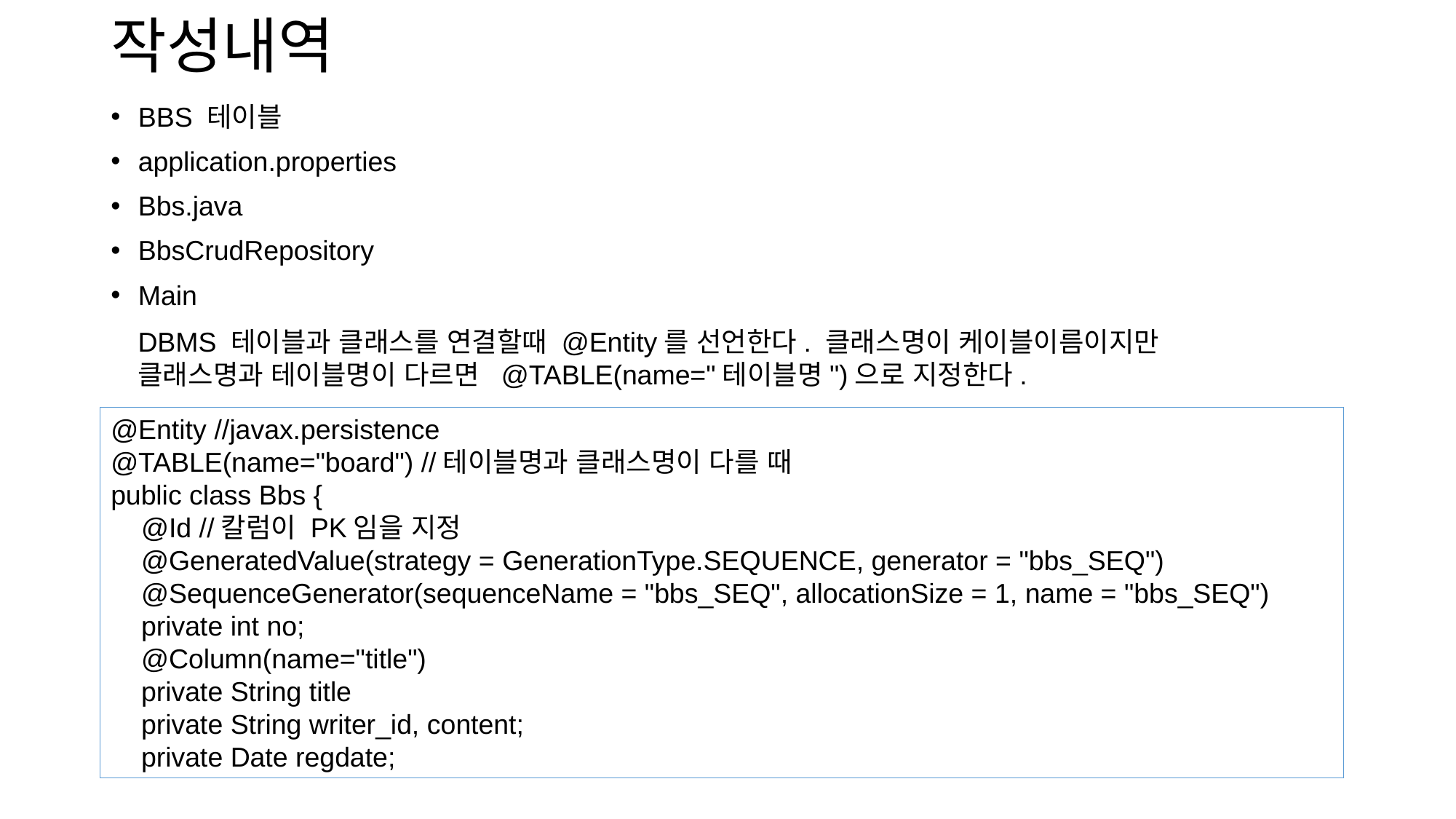

# 작성내역
BBS 테이블
application.properties
Bbs.java
BbsCrudRepository
Main
DBMS 테이블과 클래스를 연결할때 @Entity를 선언한다. 클래스명이 케이블이름이지만
클래스명과 테이블명이 다르면  @TABLE(name="테이블명")으로 지정한다.
@Entity //javax.persistence
@TABLE(name="board") //테이블명과 클래스명이 다를 때
public class Bbs {
    @Id //칼럼이 PK임을 지정
    @GeneratedValue(strategy = GenerationType.SEQUENCE, generator = "bbs_SEQ")
    @SequenceGenerator(sequenceName = "bbs_SEQ", allocationSize = 1, name = "bbs_SEQ")
    private int no;
    @Column(name="title")
    private String title
    private String writer_id, content;
    private Date regdate;